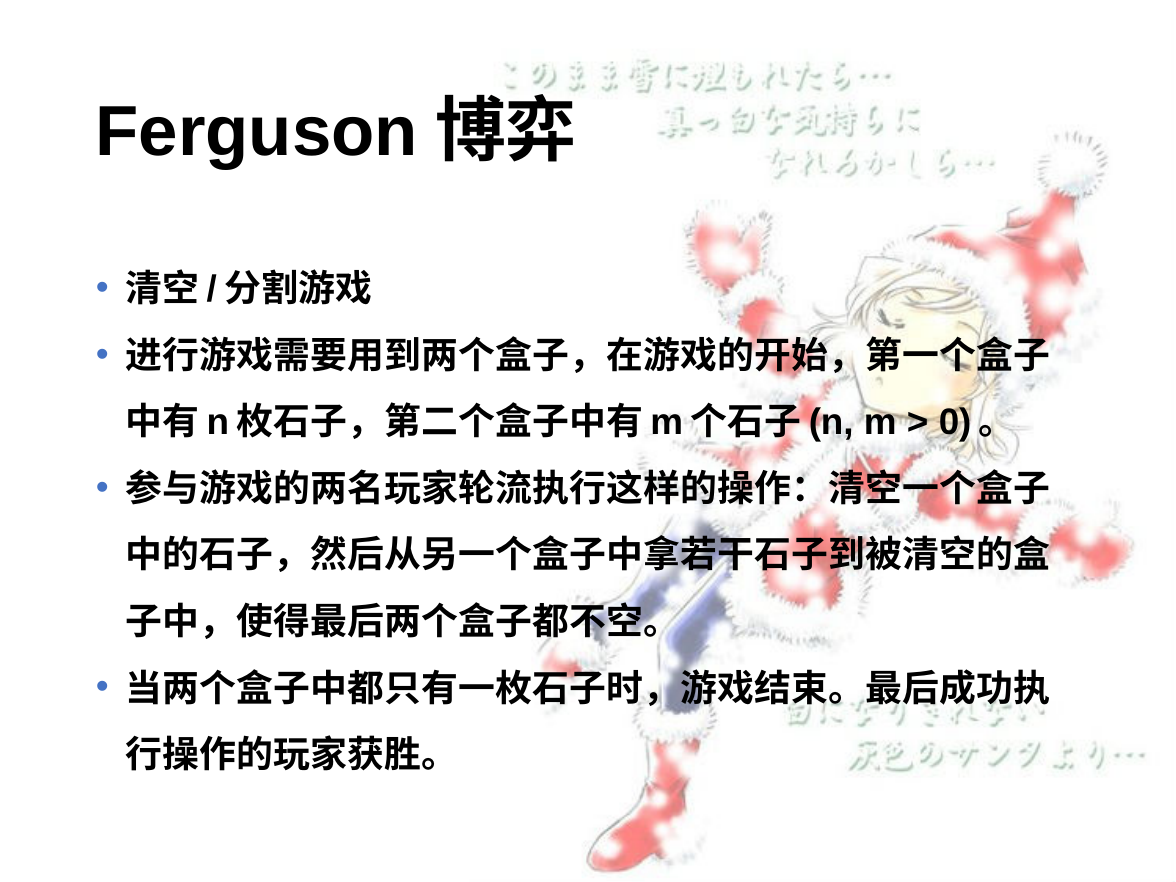

# Ferguson博弈
清空/分割游戏
进行游戏需要用到两个盒子，在游戏的开始，第一个盒子中有n枚石子，第二个盒子中有m个石子(n, m > 0)。
参与游戏的两名玩家轮流执行这样的操作：清空一个盒子中的石子，然后从另一个盒子中拿若干石子到被清空的盒子中，使得最后两个盒子都不空。
当两个盒子中都只有一枚石子时，游戏结束。最后成功执行操作的玩家获胜。